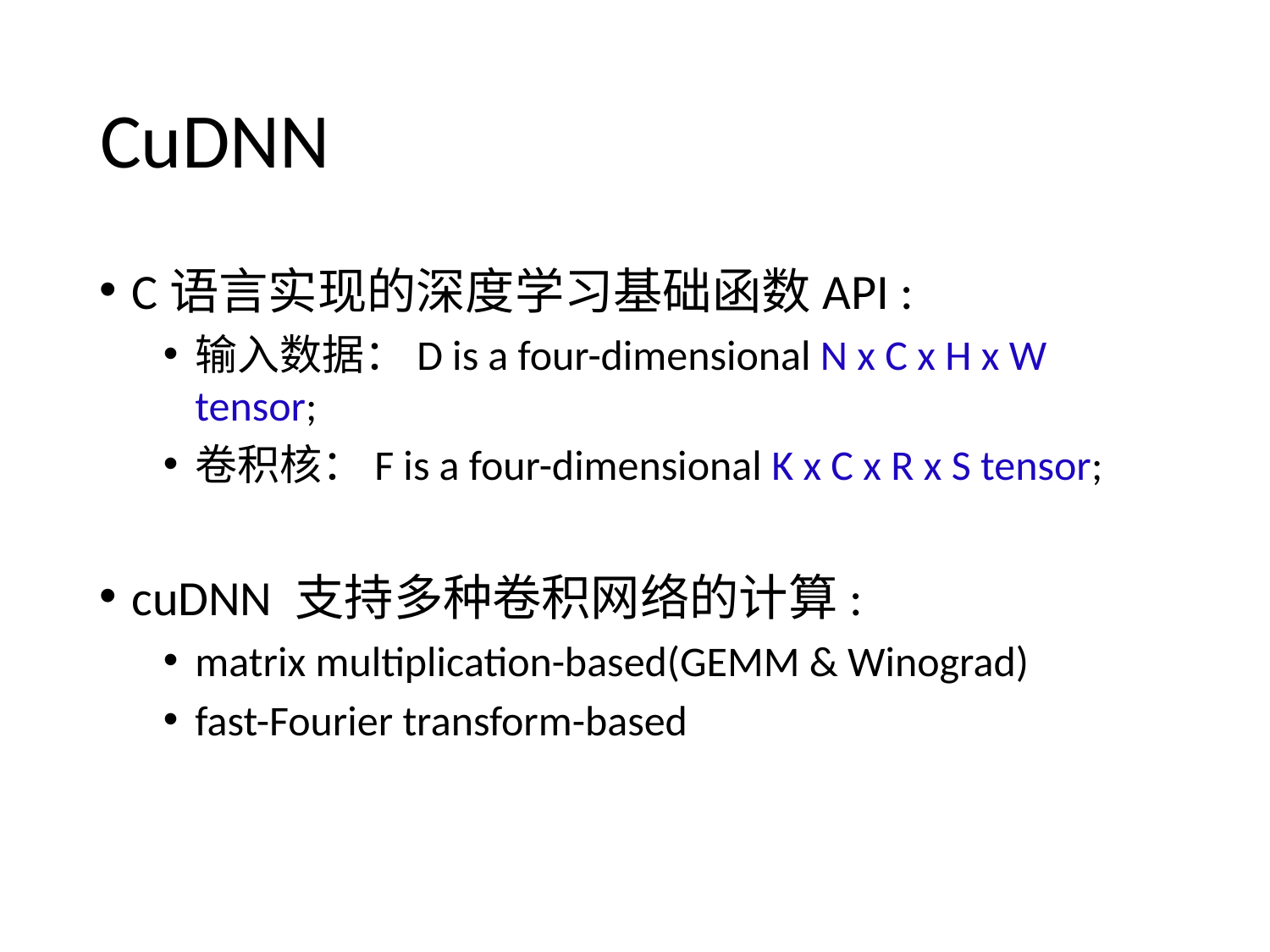

# CuDNN
C语言实现的深度学习基础函数API :
输入数据：D is a four-dimensional N x C x H x W tensor;
卷积核：F is a four-dimensional K x C x R x S tensor;

cuDNN 支持多种卷积网络的计算:
matrix multiplication-based(GEMM & Winograd)
fast-Fourier transform-based